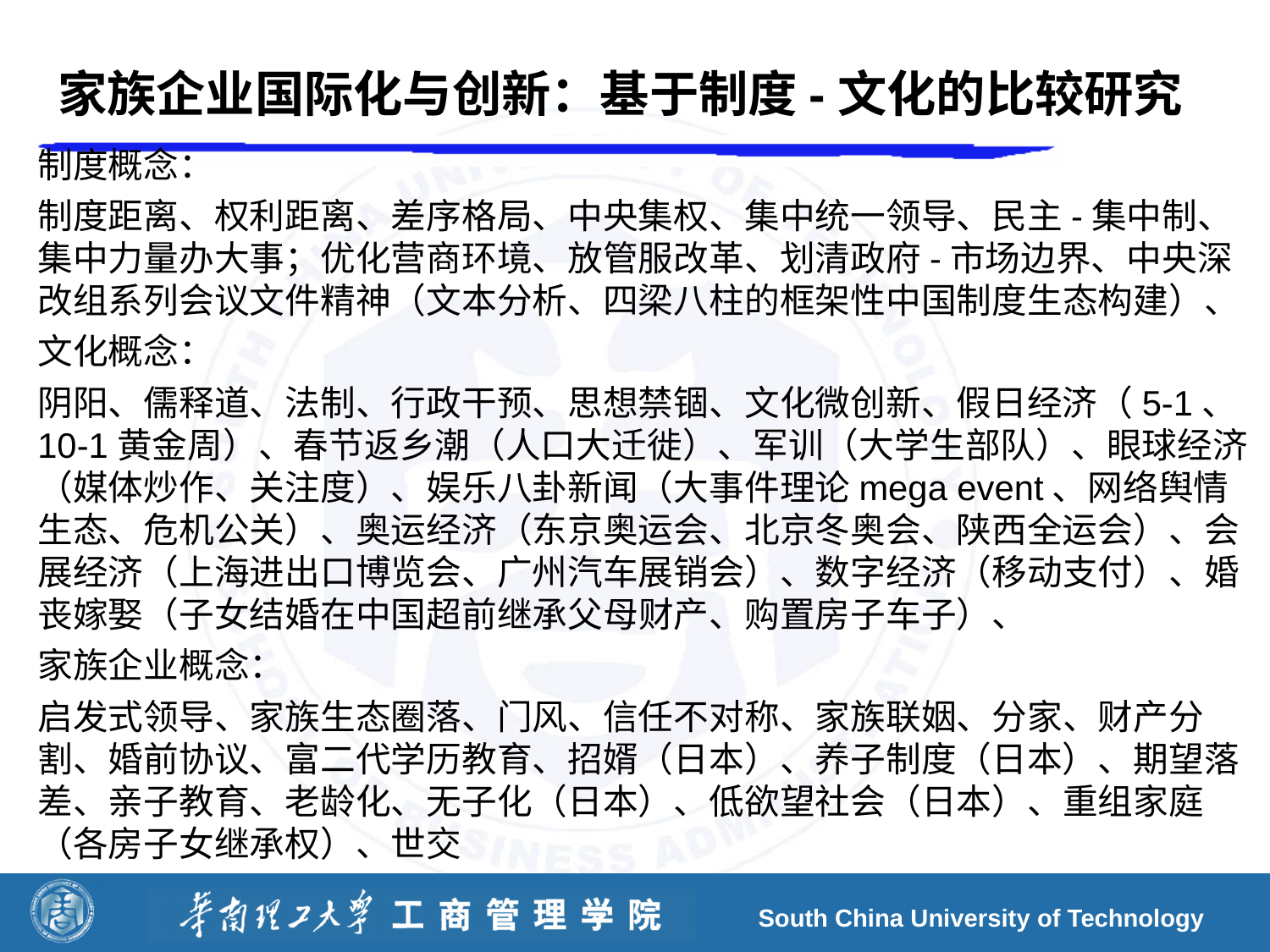

# 家族企业国际化与创新：基于制度-文化的比较研究
制度概念：
制度距离、权利距离、差序格局、中央集权、集中统一领导、民主-集中制、集中力量办大事；优化营商环境、放管服改革、划清政府-市场边界、中央深改组系列会议文件精神（文本分析、四梁八柱的框架性中国制度生态构建）、
文化概念：
阴阳、儒释道、法制、行政干预、思想禁锢、文化微创新、假日经济（5-1、10-1黄金周）、春节返乡潮（人口大迁徙）、军训（大学生部队）、眼球经济（媒体炒作、关注度）、娱乐八卦新闻（大事件理论mega event、网络舆情生态、危机公关）、奥运经济（东京奥运会、北京冬奥会、陕西全运会）、会展经济（上海进出口博览会、广州汽车展销会）、数字经济（移动支付）、婚丧嫁娶（子女结婚在中国超前继承父母财产、购置房子车子）、
家族企业概念：
启发式领导、家族生态圈落、门风、信任不对称、家族联姻、分家、财产分割、婚前协议、富二代学历教育、招婿（日本）、养子制度（日本）、期望落差、亲子教育、老龄化、无子化（日本）、低欲望社会（日本）、重组家庭（各房子女继承权）、世交

South China University of Technology